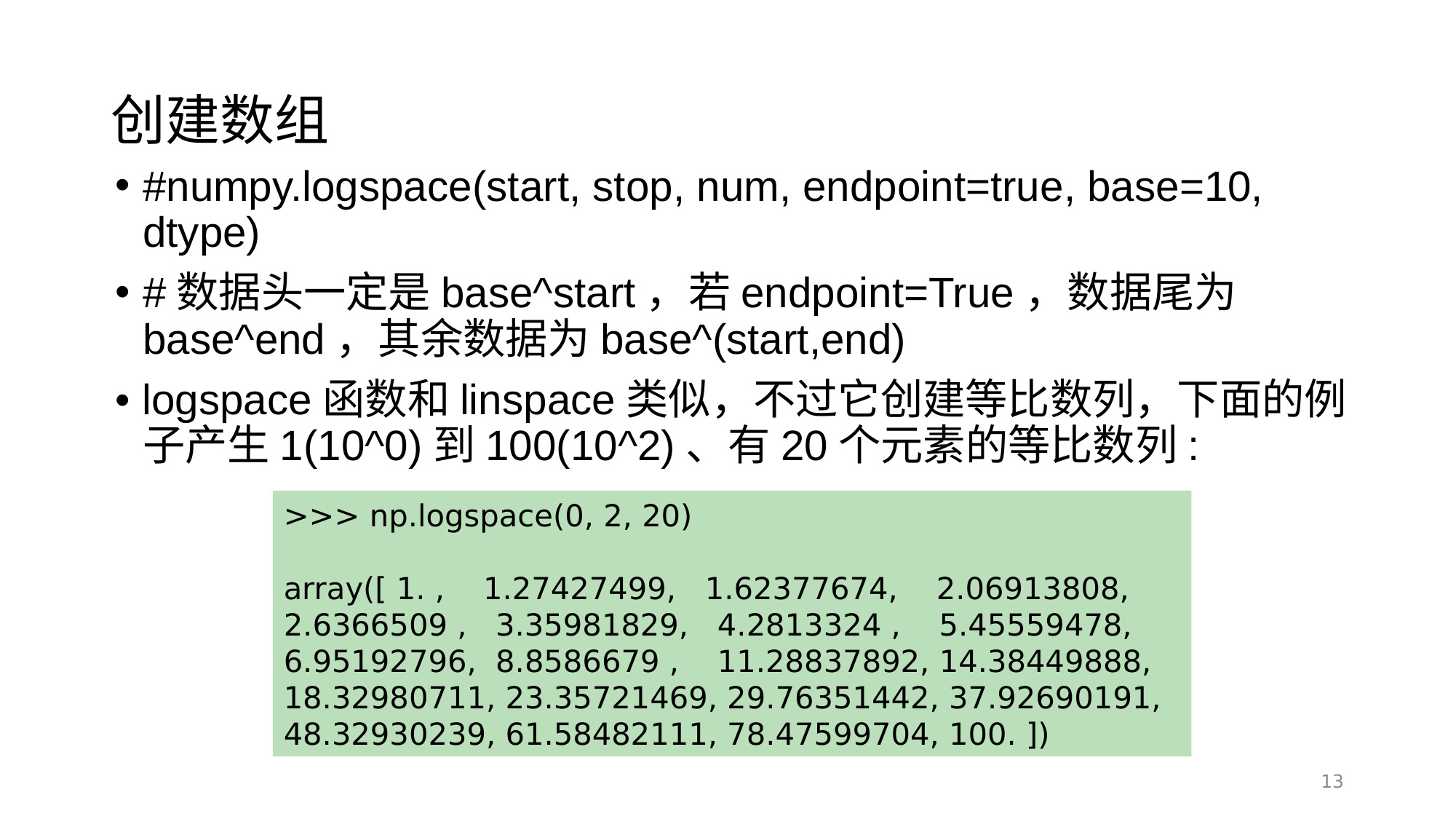

# 创建数组
#numpy.logspace(start, stop, num, endpoint=true, base=10, dtype)
#数据头一定是base^start，若endpoint=True，数据尾为base^end，其余数据为base^(start,end)
• logspace函数和linspace类似，不过它创建等比数列，下面的例子产生1(10^0)到100(10^2)、有20个元素的等比数列:

>>> np.logspace(0, 2, 20)

array([ 1. ,    1.27427499,   1.62377674,    2.06913808,
2.6366509 ,   3.35981829,   4.2813324 ,    5.45559478,
6.95192796,  8.8586679 ,    11.28837892, 14.38449888,
18.32980711, 23.35721469, 29.76351442, 37.92690191,
48.32930239, 61.58482111, 78.47599704, 100. ])
13